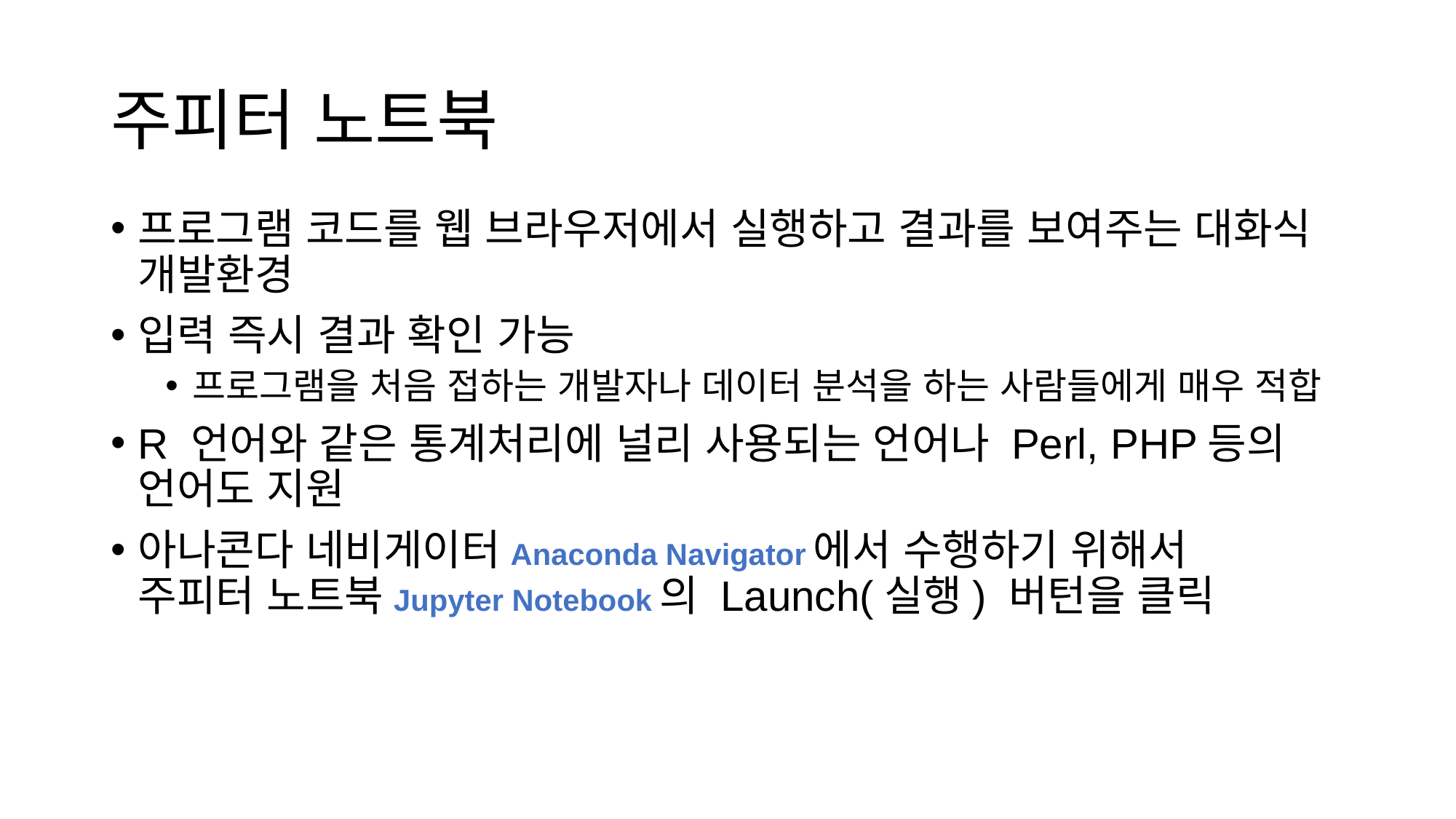

# 주피터 노트북
프로그램 코드를 웹 브라우저에서 실행하고 결과를 보여주는 대화식 개발환경
입력 즉시 결과 확인 가능
프로그램을 처음 접하는 개발자나 데이터 분석을 하는 사람들에게 매우 적합
R 언어와 같은 통계처리에 널리 사용되는 언어나 Perl, PHP등의 언어도 지원
아나콘다 네비게이터Anaconda Navigator에서 수행하기 위해서    주피터 노트북Jupyter Notebook의 Launch(실행) 버턴을 클릭